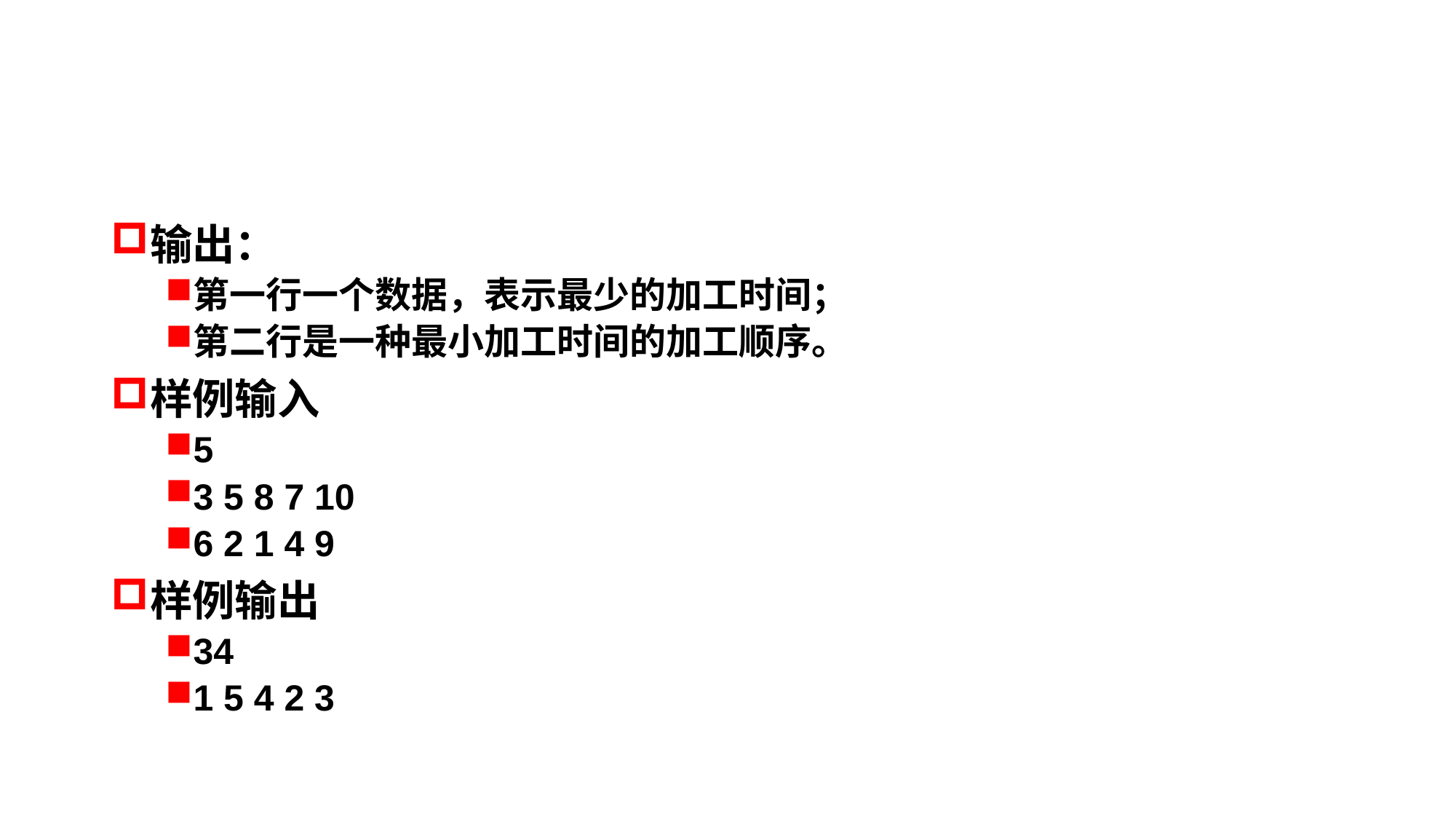

#
输出：
第一行一个数据，表示最少的加工时间；
第二行是一种最小加工时间的加工顺序。
样例输入
5
3 5 8 7 10
6 2 1 4 9
样例输出
34
1 5 4 2 3